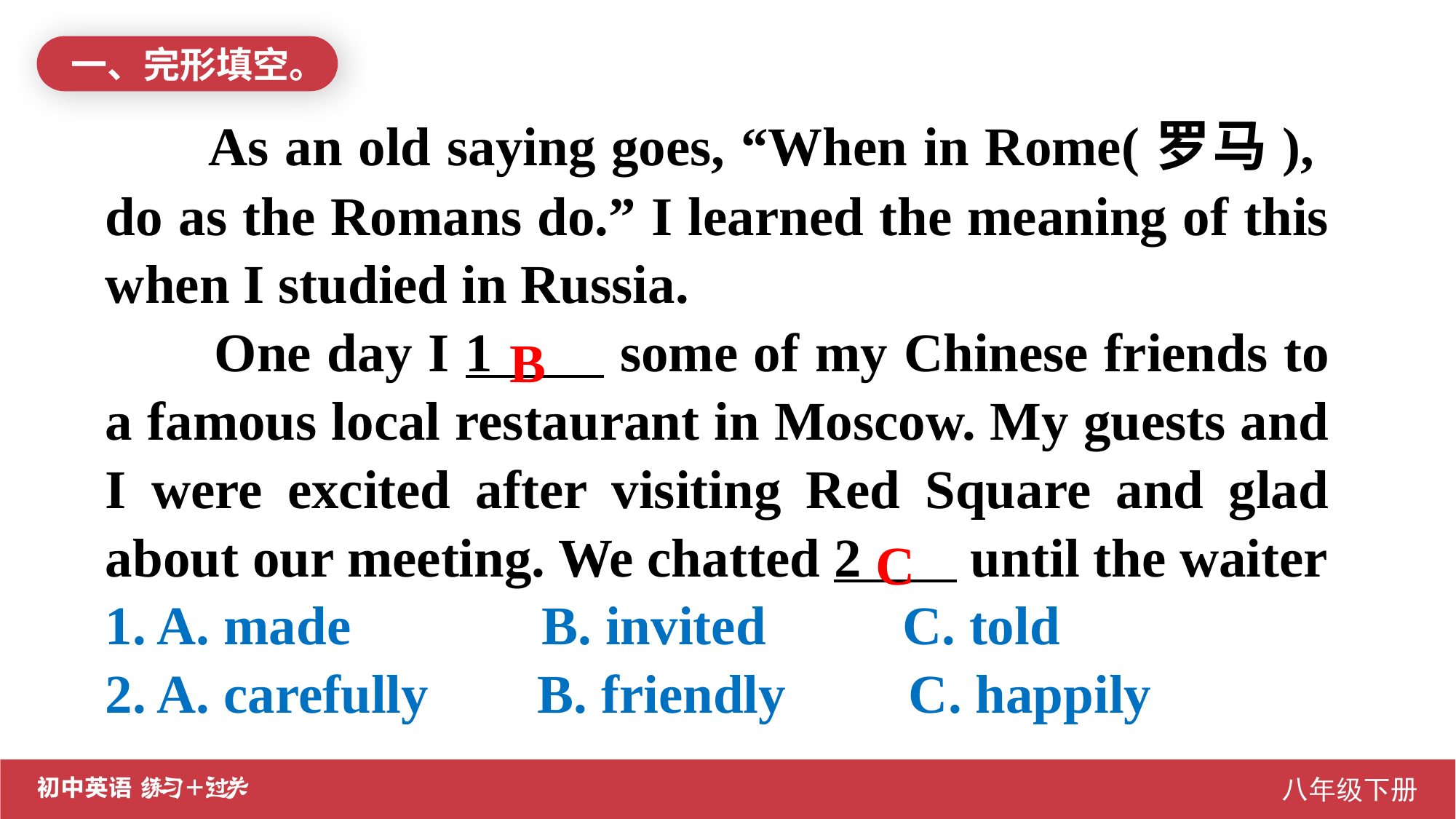

一、完形填空。
      As an old saying goes, “When in Rome(罗马),  do as the Romans do.” I learned the meaning of this when I studied in Russia.
	One day I 1        some of my Chinese friends to a famous local restaurant in Moscow. My guests and I were excited after visiting Red Square and glad about our meeting. We chatted 2        until the waiter
1. A. made              B. invited          C. told
2. A. carefully        B. friendly         C. happily
B
C